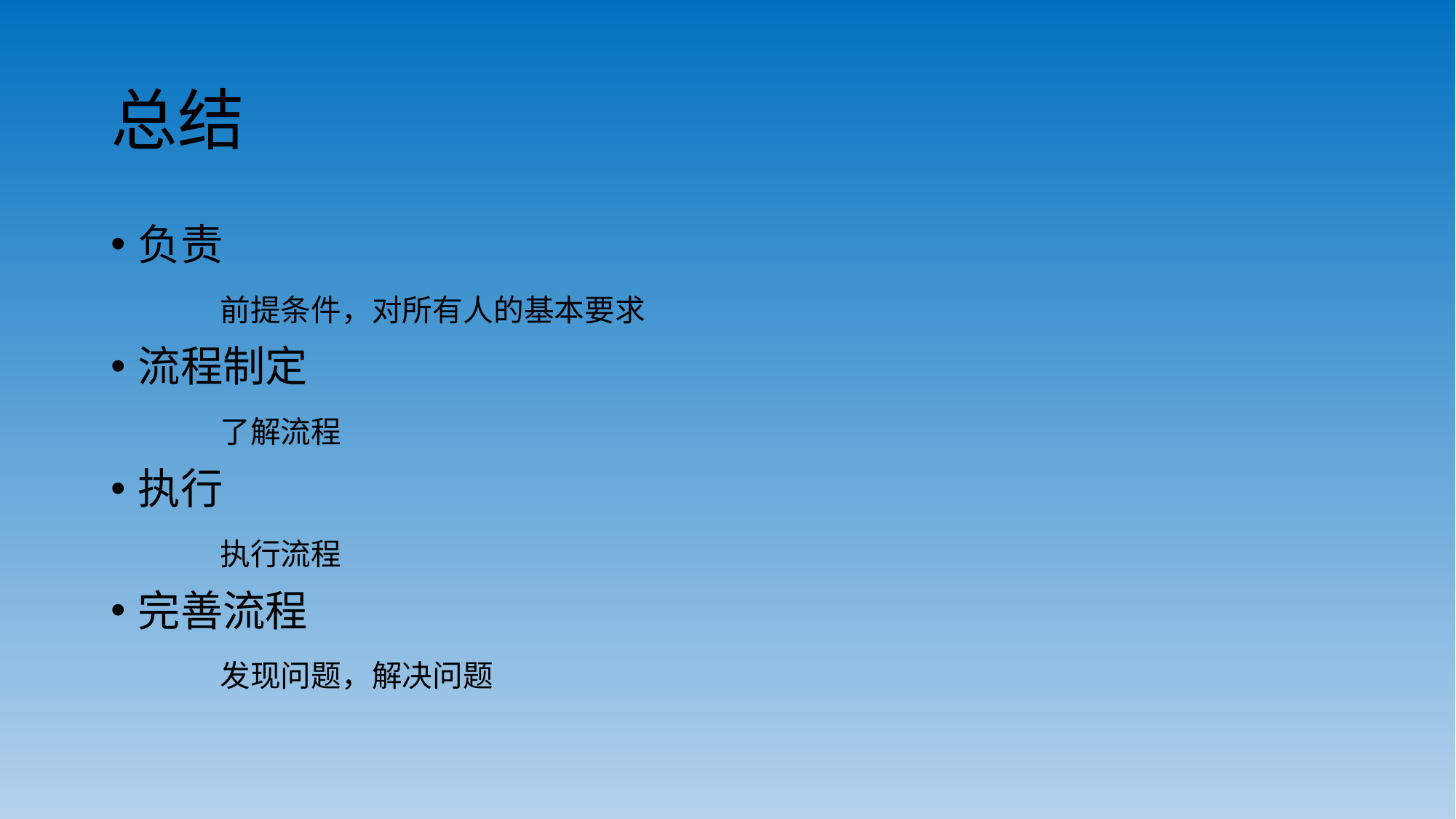

# 总结
负责
	前提条件，对所有人的基本要求
流程制定
	了解流程
执行
	执行流程
完善流程
	发现问题，解决问题